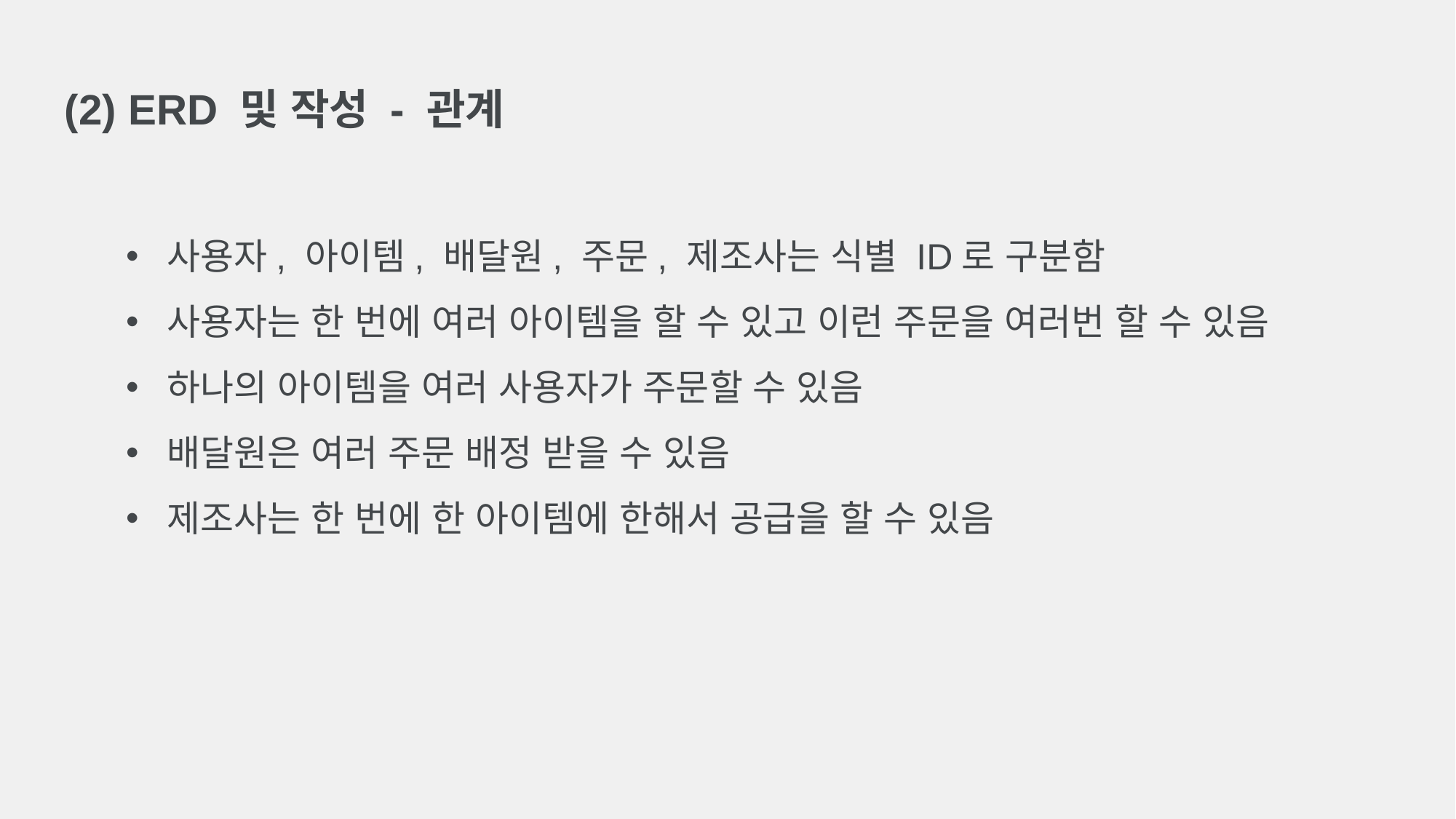

(2) ERD 및 작성 - 관계
사용자, 아이템, 배달원, 주문, 제조사는 식별 ID로 구분함
사용자는 한 번에 여러 아이템을 할 수 있고 이런 주문을 여러번 할 수 있음
하나의 아이템을 여러 사용자가 주문할 수 있음
배달원은 여러 주문 배정 받을 수 있음
제조사는 한 번에 한 아이템에 한해서 공급을 할 수 있음